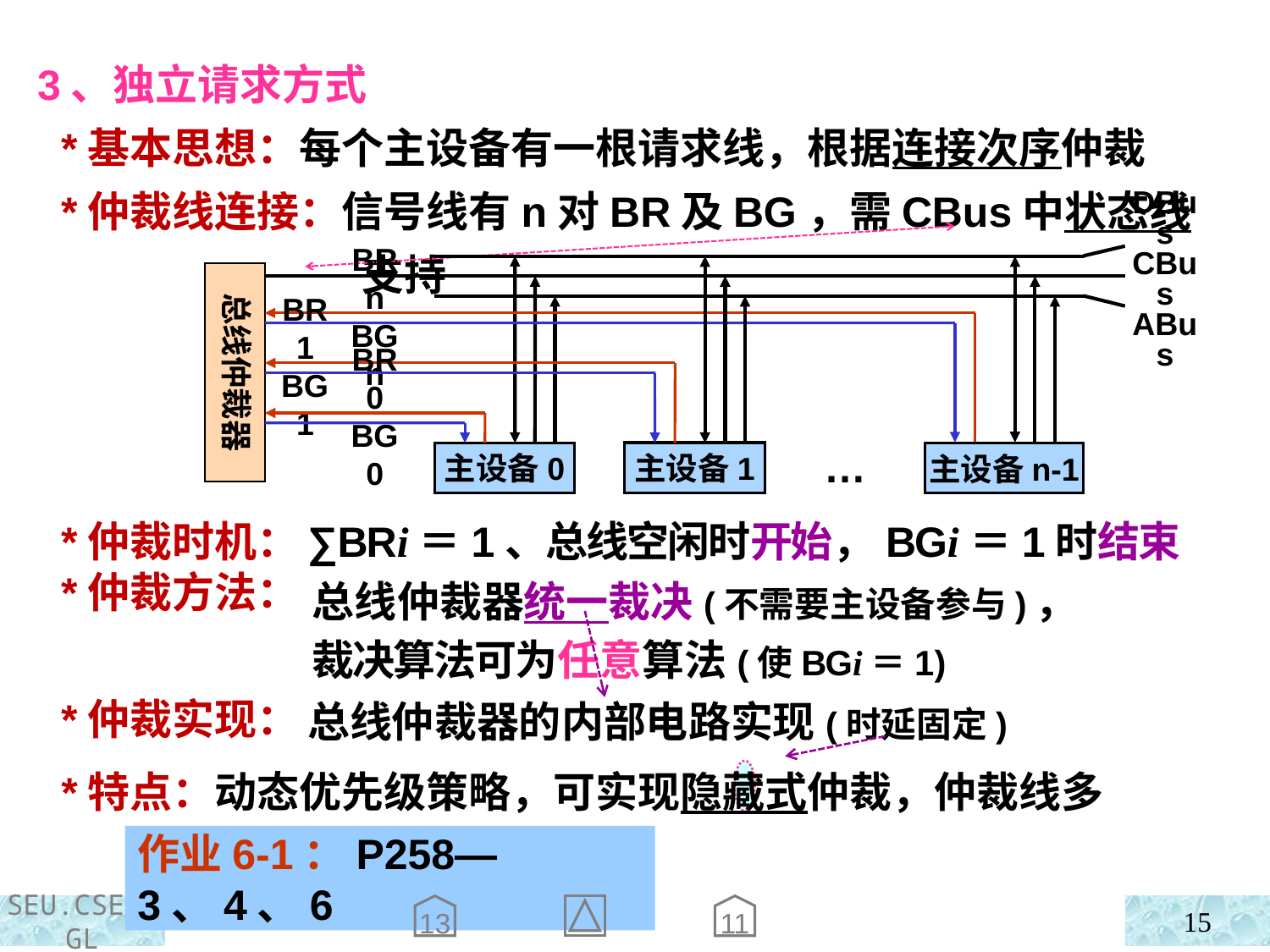

3、独立请求方式
  *基本思想：每个主设备有一根请求线，根据连接次序仲裁
  *仲裁线连接：信号线有n对BR及BG，需CBus中状态线支持
DBus
CBus
ABus
总线仲裁器
BRn
BGn
BR1
BG1
BR0
BG0
主设备1
…
主设备0
主设备n-1
  *仲裁时机：
  *仲裁方法：

  *仲裁实现：
∑BRi＝1、总线空闲时开始，BGi＝1时结束
总线仲裁器统一裁决(不需要主设备参与)，
裁决算法可为任意算法(使BGi＝1)
总线仲裁器的内部电路实现(时延固定)
  *特点：动态优先级策略，可实现隐藏式仲裁，仲裁线多

作业6-1：P258— 3、4、6
13
11

15